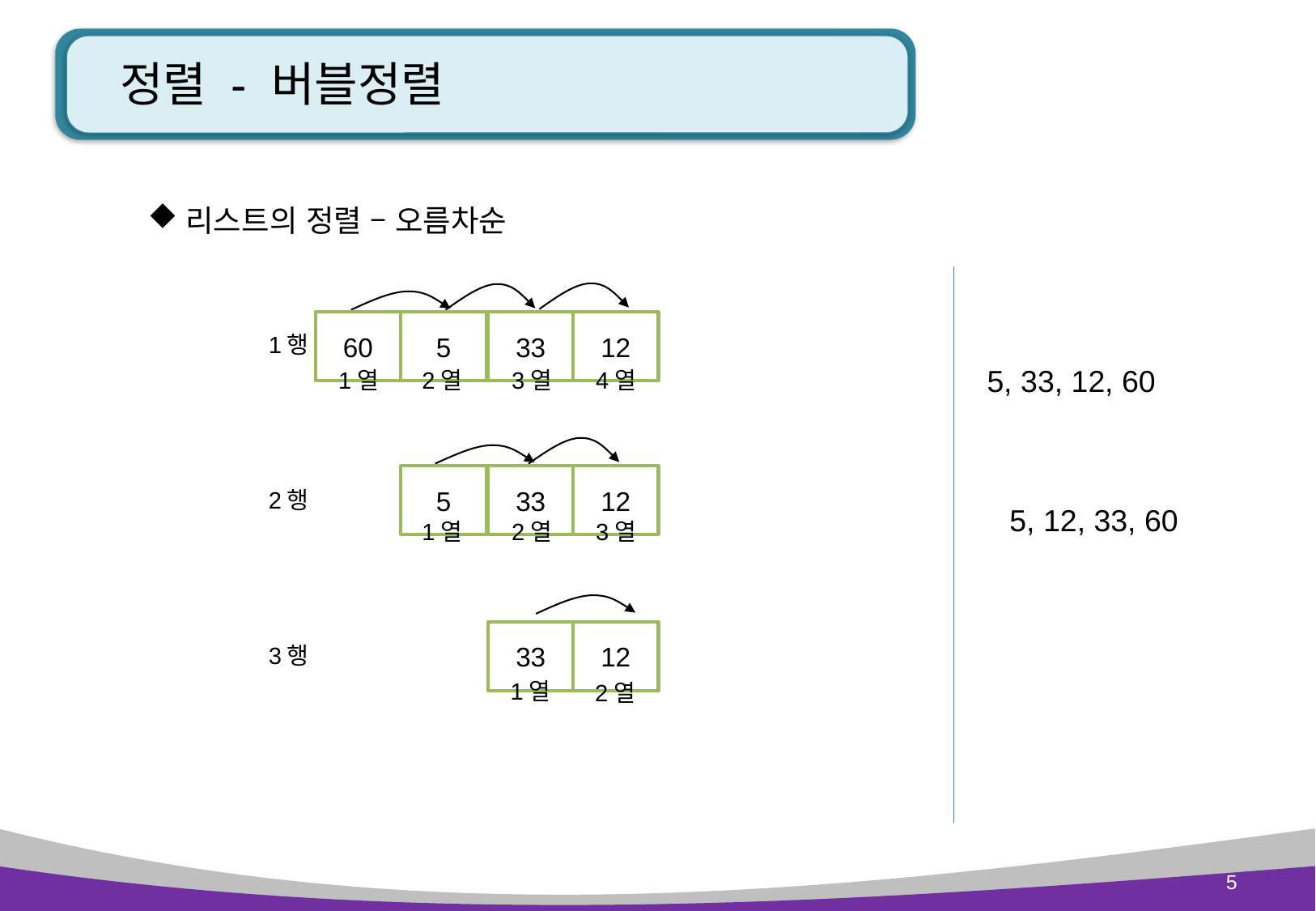

# 정렬 - 버블정렬
리스트의 정렬 – 오름차순

60
5
33
12
1행
5, 33, 12, 60
1열
2열
3열
4열

5
33
12
2행
5, 12, 33, 60
1열
2열
3열

33
12
3행
1열
2열
5